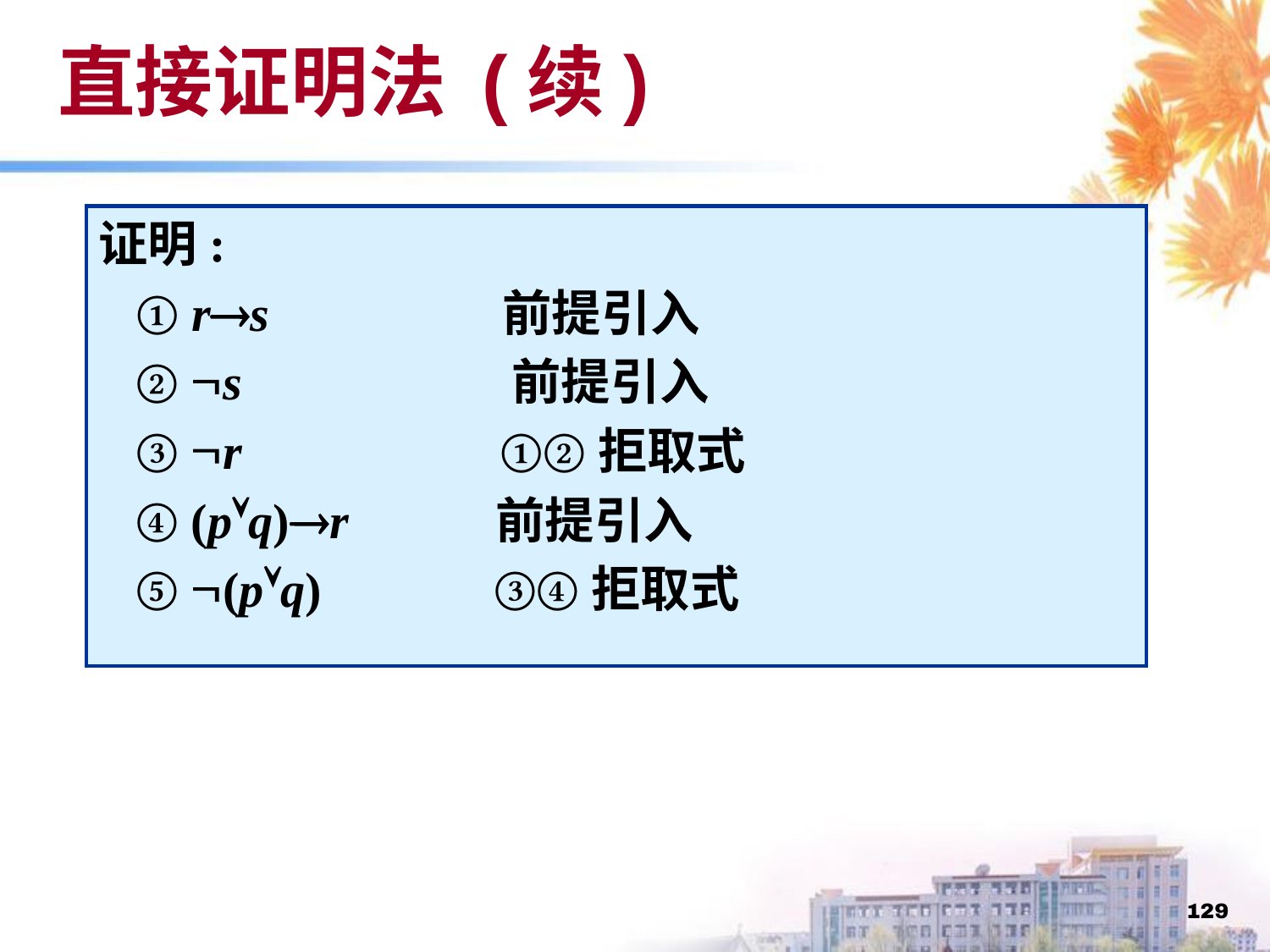

# 直接证明法 (续)
证明:
   ① r→s                  前提引入
   ② ¬s                     前提引入
   ③ ¬r                     ①②拒取式
   ④ (p∨q)→r           前提引入
   ⑤ ¬(p∨q)              ③④拒取式
129